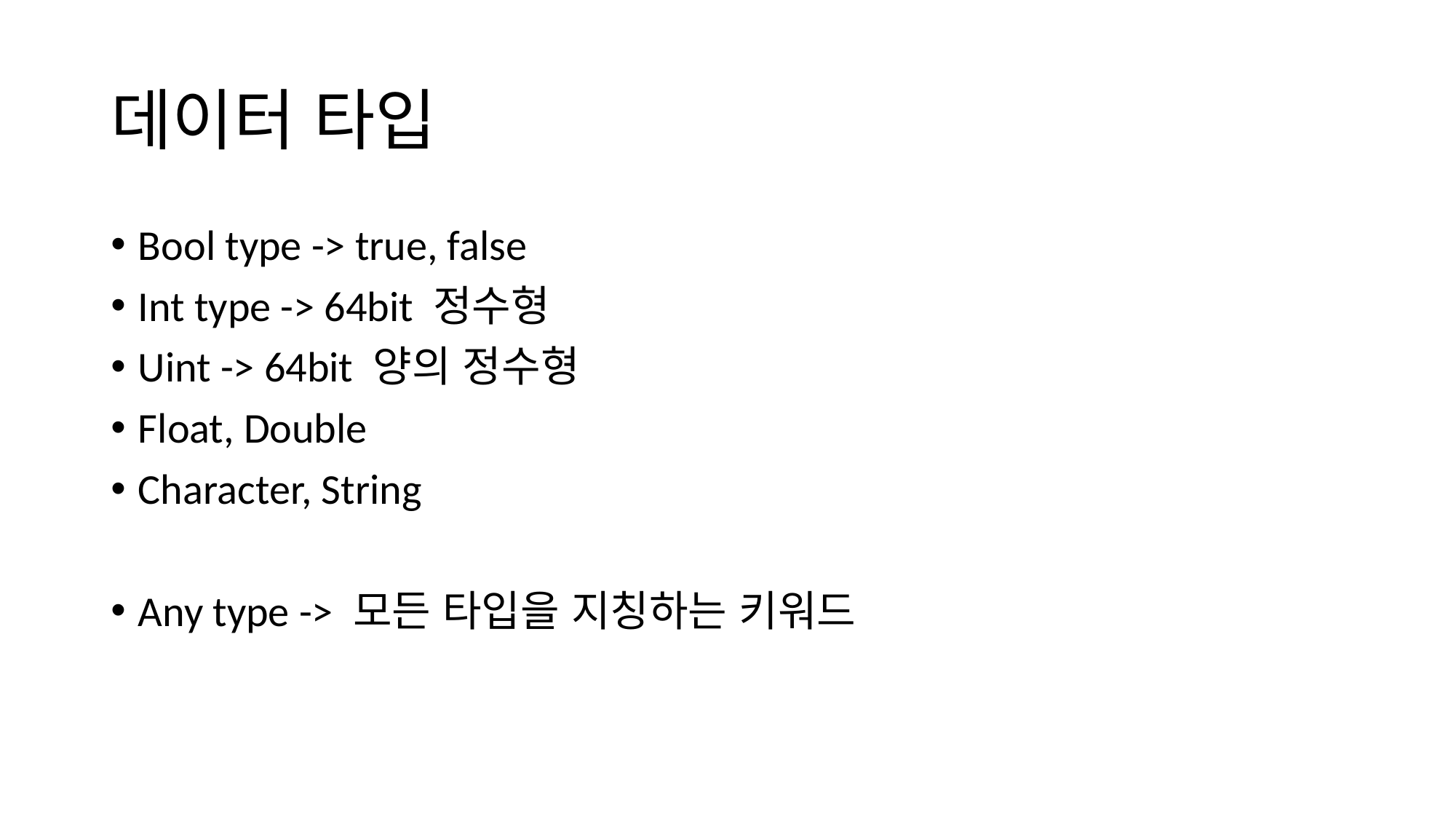

# 데이터 타입
Bool type -> true, false
Int type -> 64bit 정수형
Uint -> 64bit 양의 정수형
Float, Double
Character, String

Any type -> 모든 타입을 지칭하는 키워드